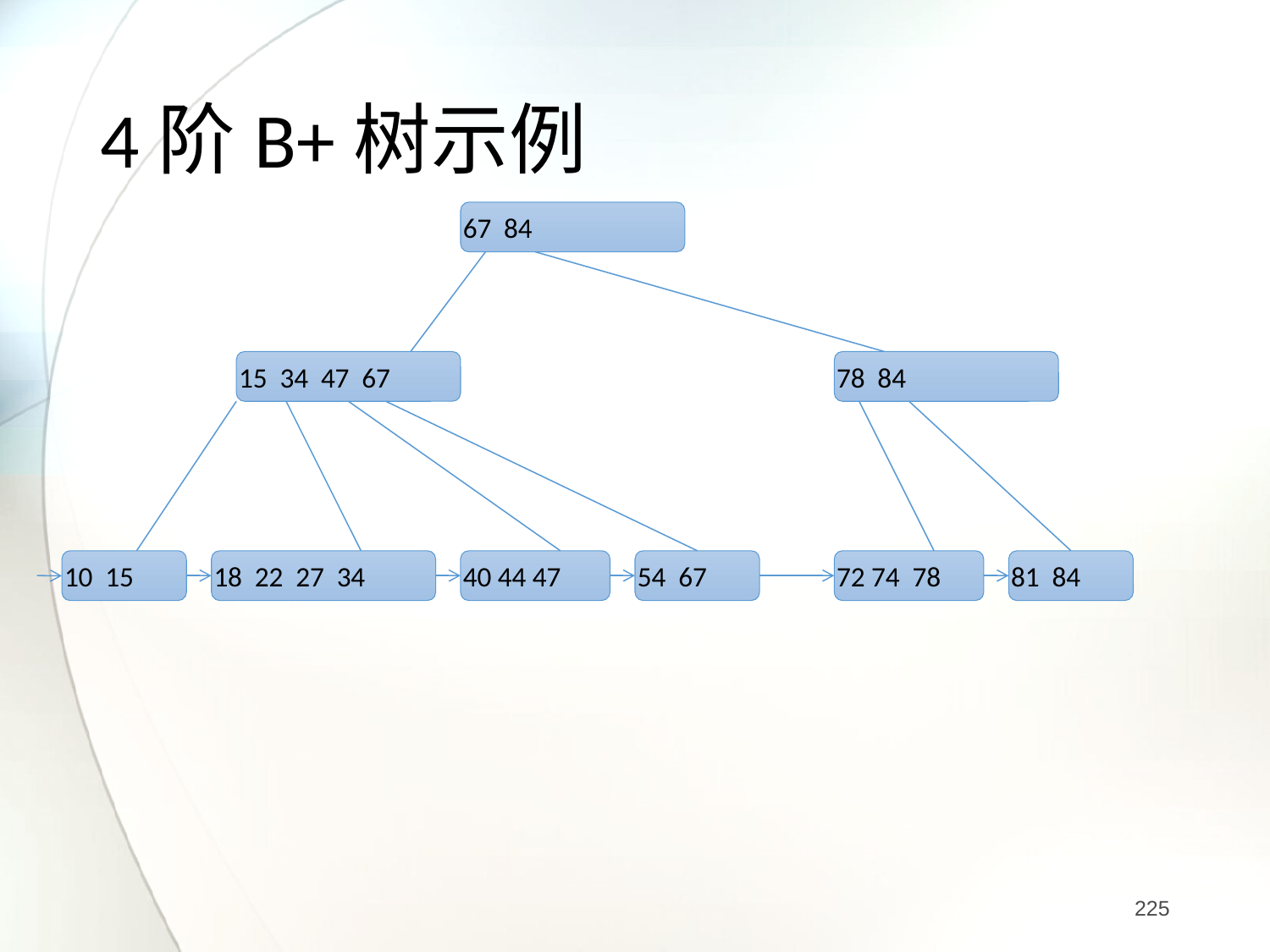

# 4阶B+树示例
67  84

15  34  47  67
78  84
10  15
18  22  27  34
40 44 47
54  67
72 74  78
81  84
225